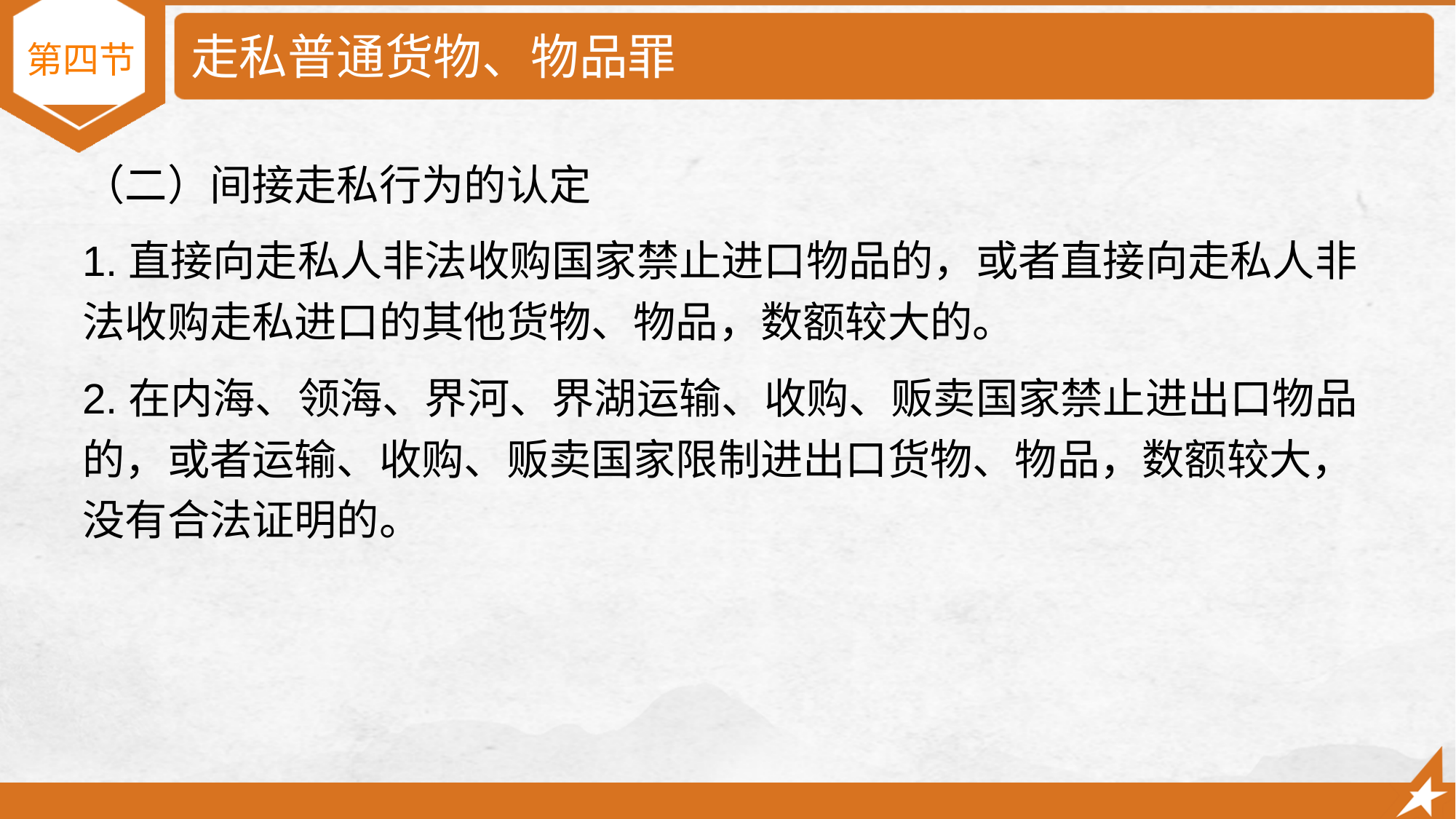

# 走私普通货物、物品罪
第四节
（二）间接走私行为的认定
1.直接向走私人非法收购国家禁止进口物品的，或者直接向走私人非法收购走私进口的其他货物、物品，数额较大的。
2.在内海、领海、界河、界湖运输、收购、贩卖国家禁止进出口物品的，或者运输、收购、贩卖国家限制进出口货物、物品，数额较大，没有合法证明的。